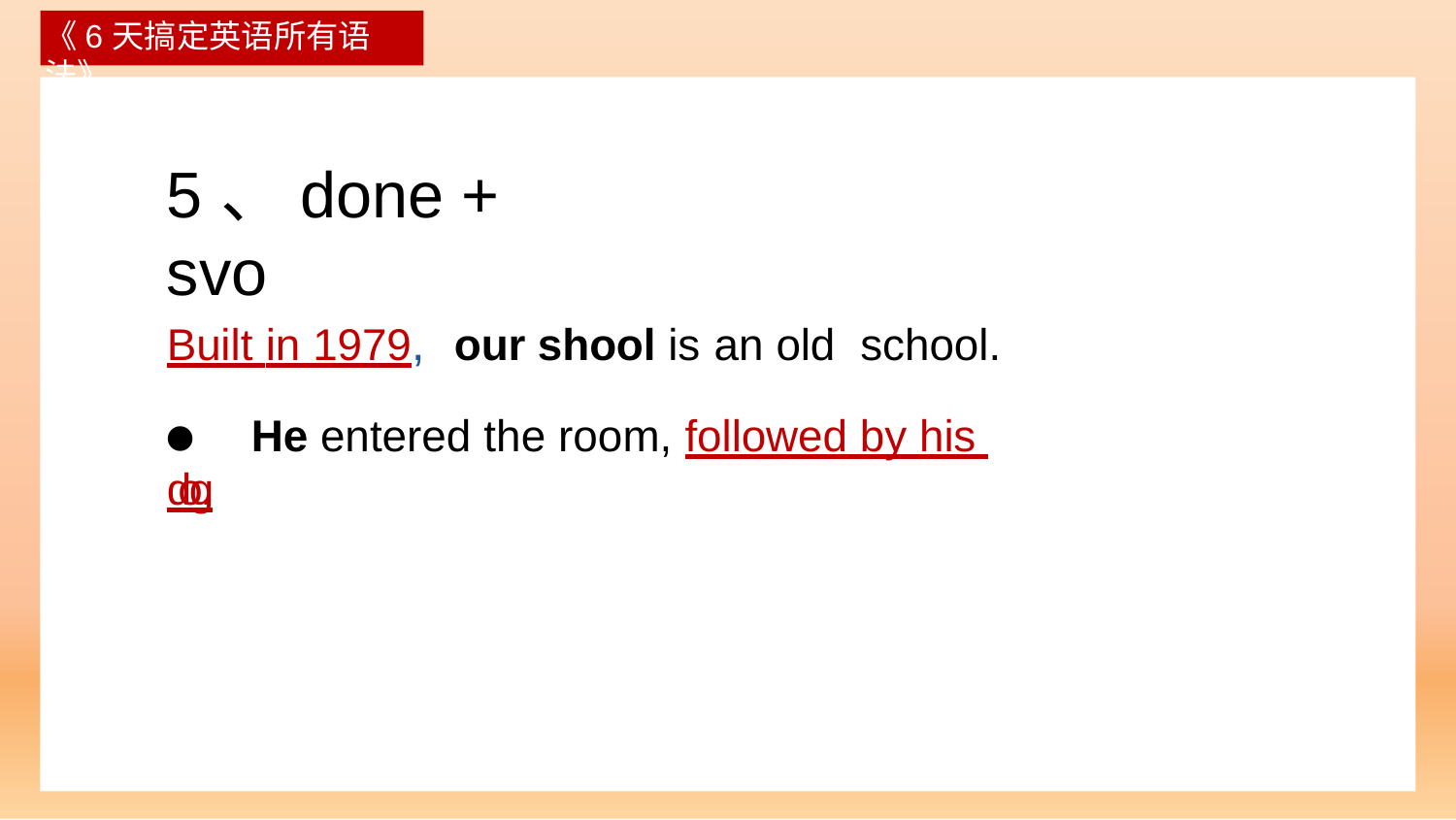

《6天搞定英语所有语法》
# 5、done + svo
Built in 1979,	our shool is an old	school.
⚫ He entered the room, followed by his  dog.